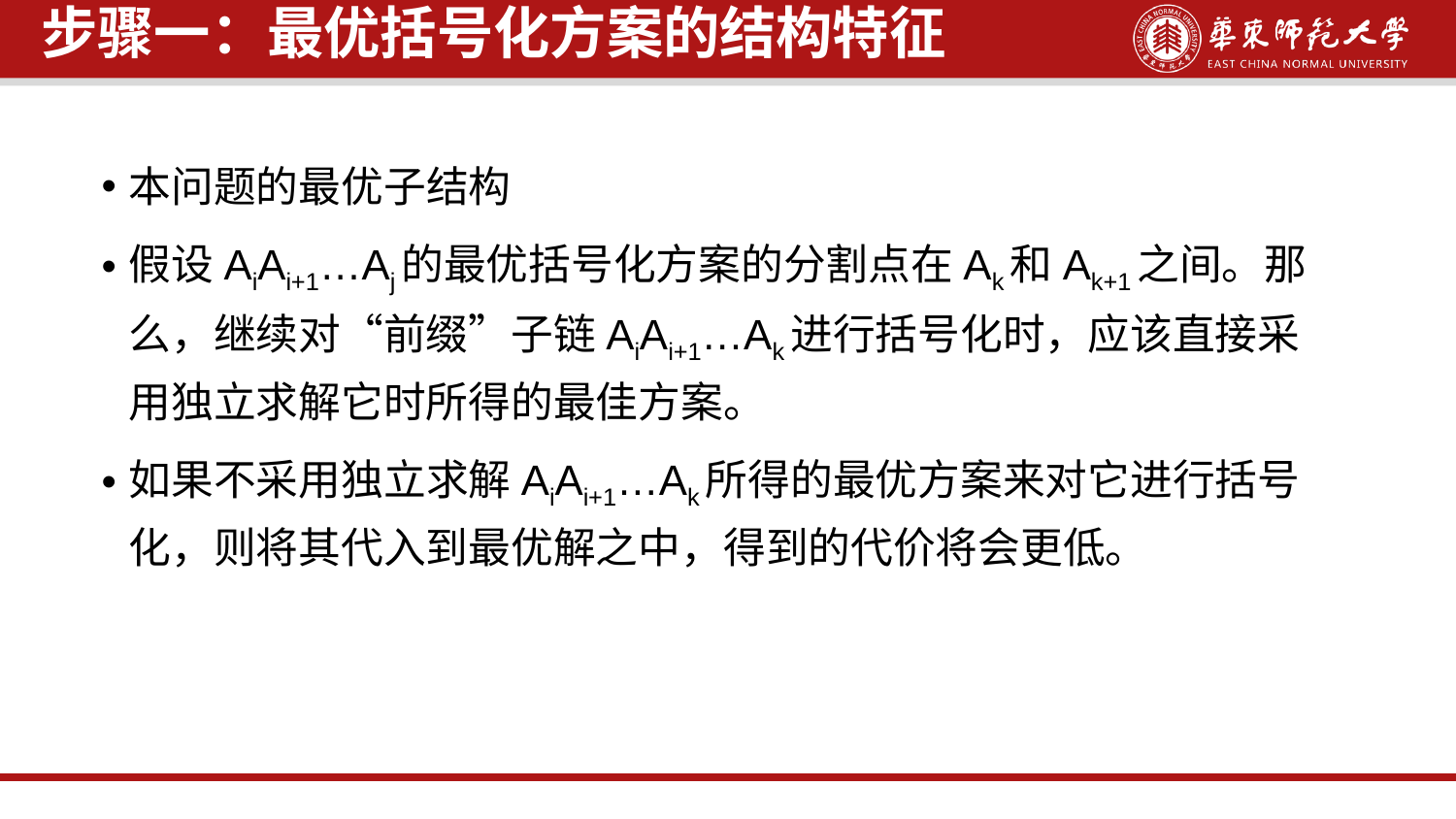

步骤一：最优括号化方案的结构特征
本问题的最优子结构
假设AiAi+1…Aj的最优括号化方案的分割点在Ak和Ak+1之间。那么，继续对“前缀”子链AiAi+1…Ak进行括号化时，应该直接采用独立求解它时所得的最佳方案。
如果不采用独立求解AiAi+1…Ak所得的最优方案来对它进行括号化，则将其代入到最优解之中，得到的代价将会更低。